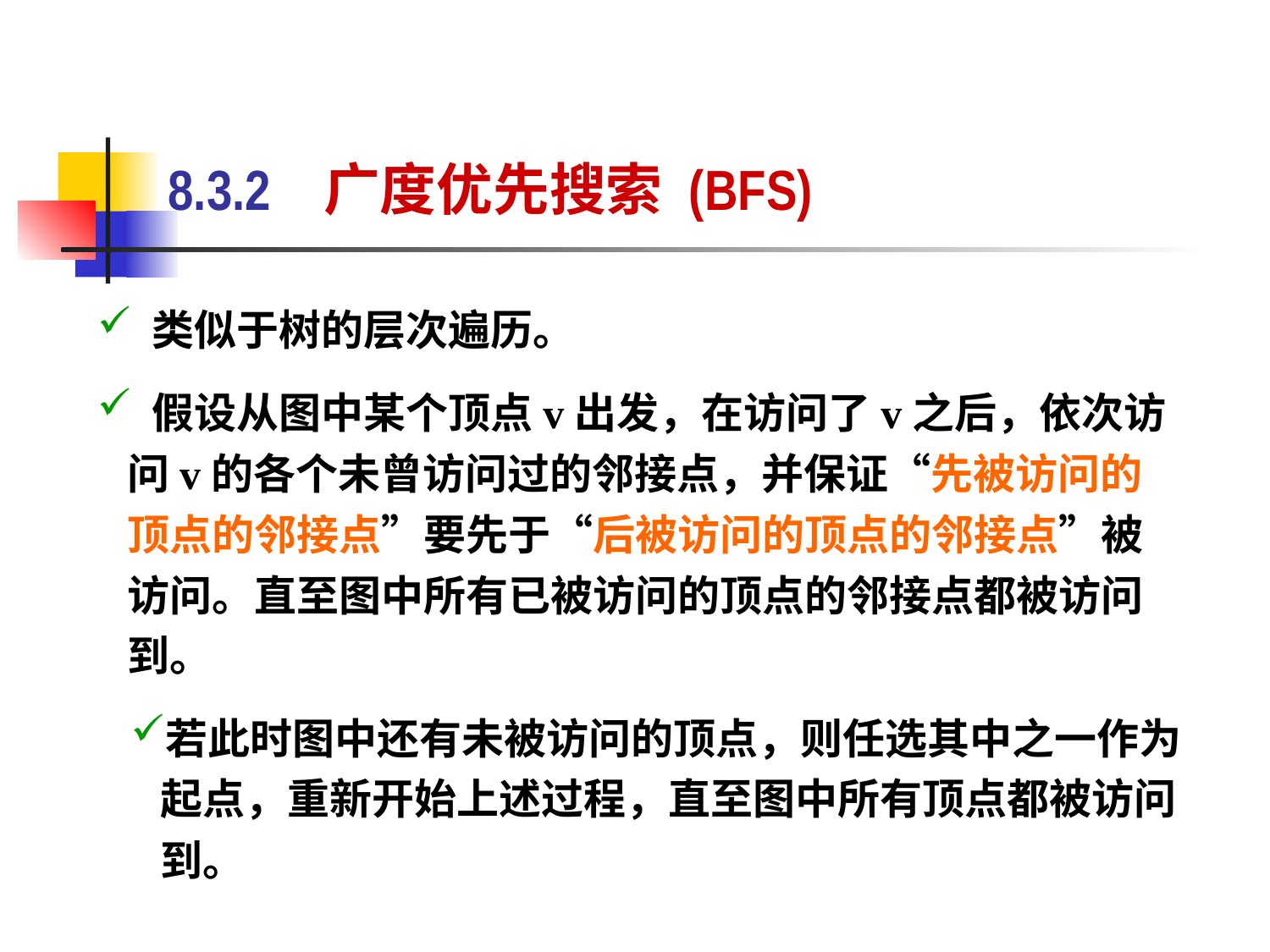

8.3.2   广度优先搜索 (BFS)

 类似于树的层次遍历。
 假设从图中某个顶点v出发，在访问了v之后，依次访问v的各个未曾访问过的邻接点，并保证“先被访问的顶点的邻接点”要先于“后被访问的顶点的邻接点”被访问。直至图中所有已被访问的顶点的邻接点都被访问到。
若此时图中还有未被访问的顶点，则任选其中之一作为起点，重新开始上述过程，直至图中所有顶点都被访问到。